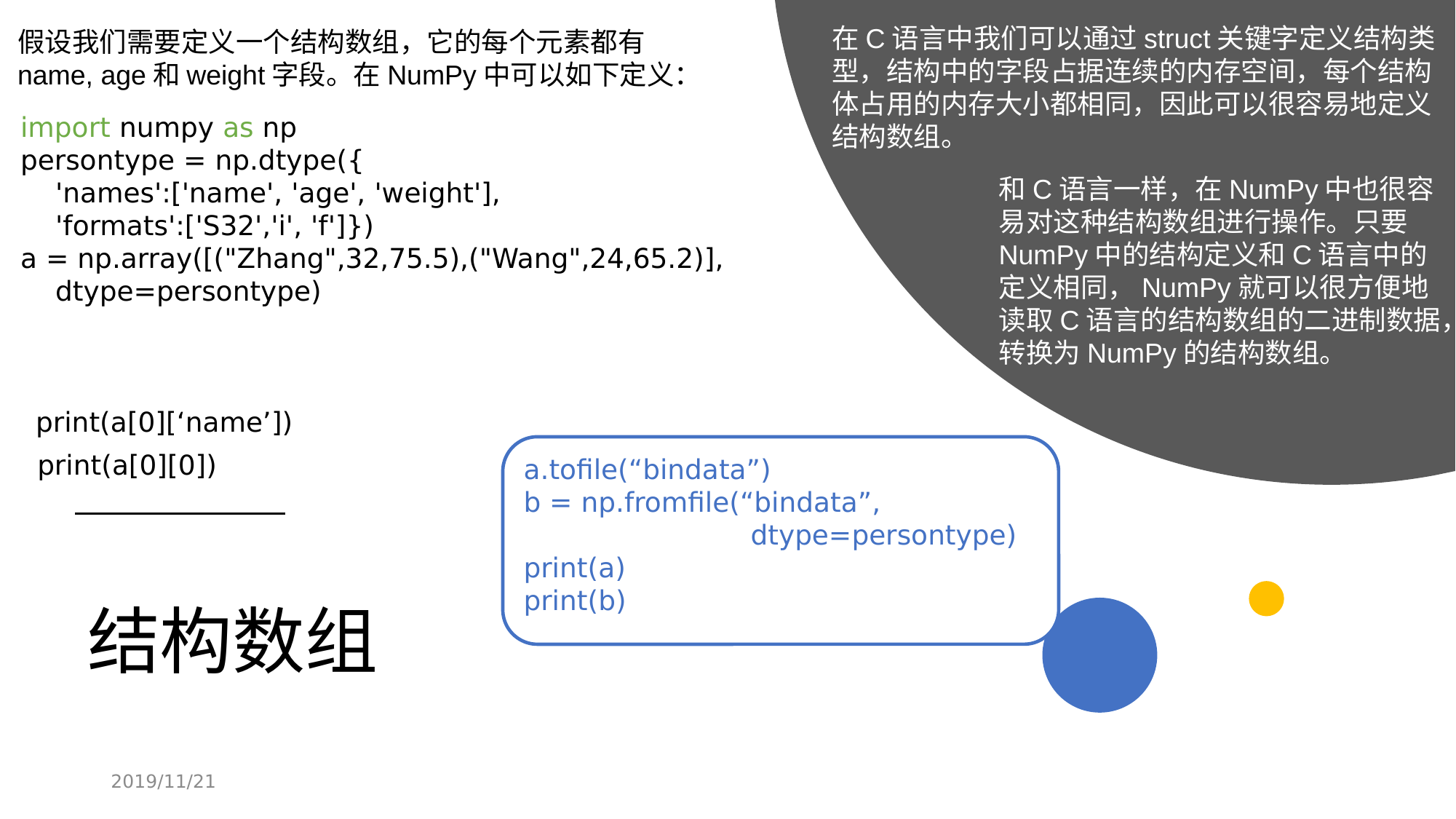

在C语言中我们可以通过struct关键字定义结构类型，结构中的字段占据连续的内存空间，每个结构体占用的内存大小都相同，因此可以很容易地定义结构数组。

假设我们需要定义一个结构数组，它的每个元素都有name, age和weight字段。在NumPy中可以如下定义：
import numpy as np
persontype = np.dtype({
    'names':['name', 'age', 'weight'],
    'formats':['S32','i', 'f']})
a = np.array([("Zhang",32,75.5),("Wang",24,65.2)],
    dtype=persontype)
和C语言一样，在NumPy中也很容易对这种结构数组进行操作。只要NumPy中的结构定义和C语言中的定义相同，NumPy就可以很方便地读取C语言的结构数组的二进制数据，转换为NumPy的结构数组。
print(a[0][‘name’])
a.tofile(“bindata”)
b = np.fromfile(“bindata”,
		 dtype=persontype)
print(a)
print(b)

print(a[0][0])
# 结构数组

2019/11/21
高级算法语言和程序设计
14